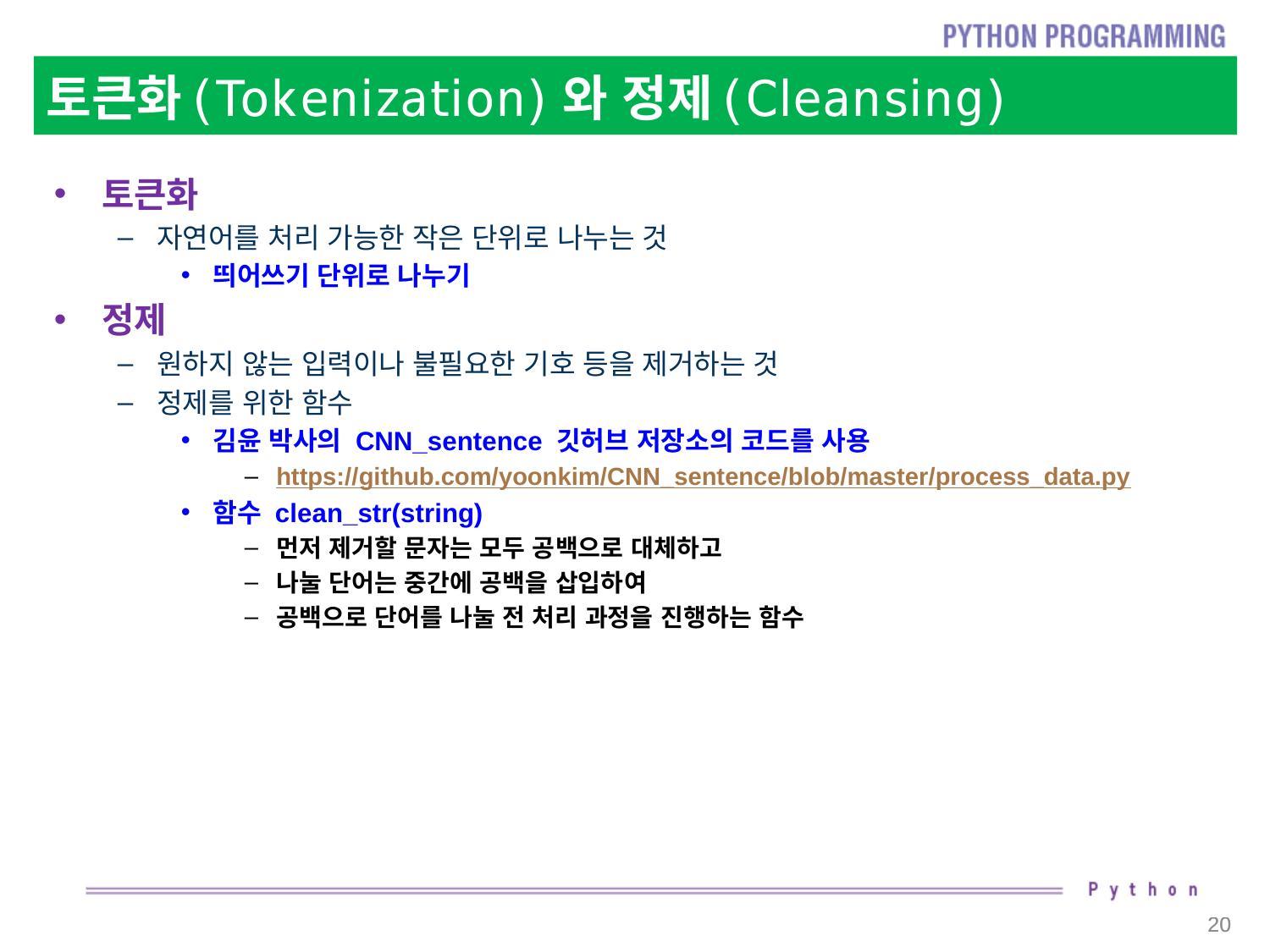

# 토큰화(Tokenization)와 정제(Cleansing)
토큰화
자연어를 처리 가능한 작은 단위로 나누는 것
띄어쓰기 단위로 나누기
정제
원하지 않는 입력이나 불필요한 기호 등을 제거하는 것
정제를 위한 함수
김윤 박사의 CNN_sentence 깃허브 저장소의 코드를 사용
https://github.com/yoonkim/CNN_sentence/blob/master/process_data.py
함수 clean_str(string)
먼저 제거할 문자는 모두 공백으로 대체하고
나눌 단어는 중간에 공백을 삽입하여
공백으로 단어를 나눌 전 처리 과정을 진행하는 함수
20